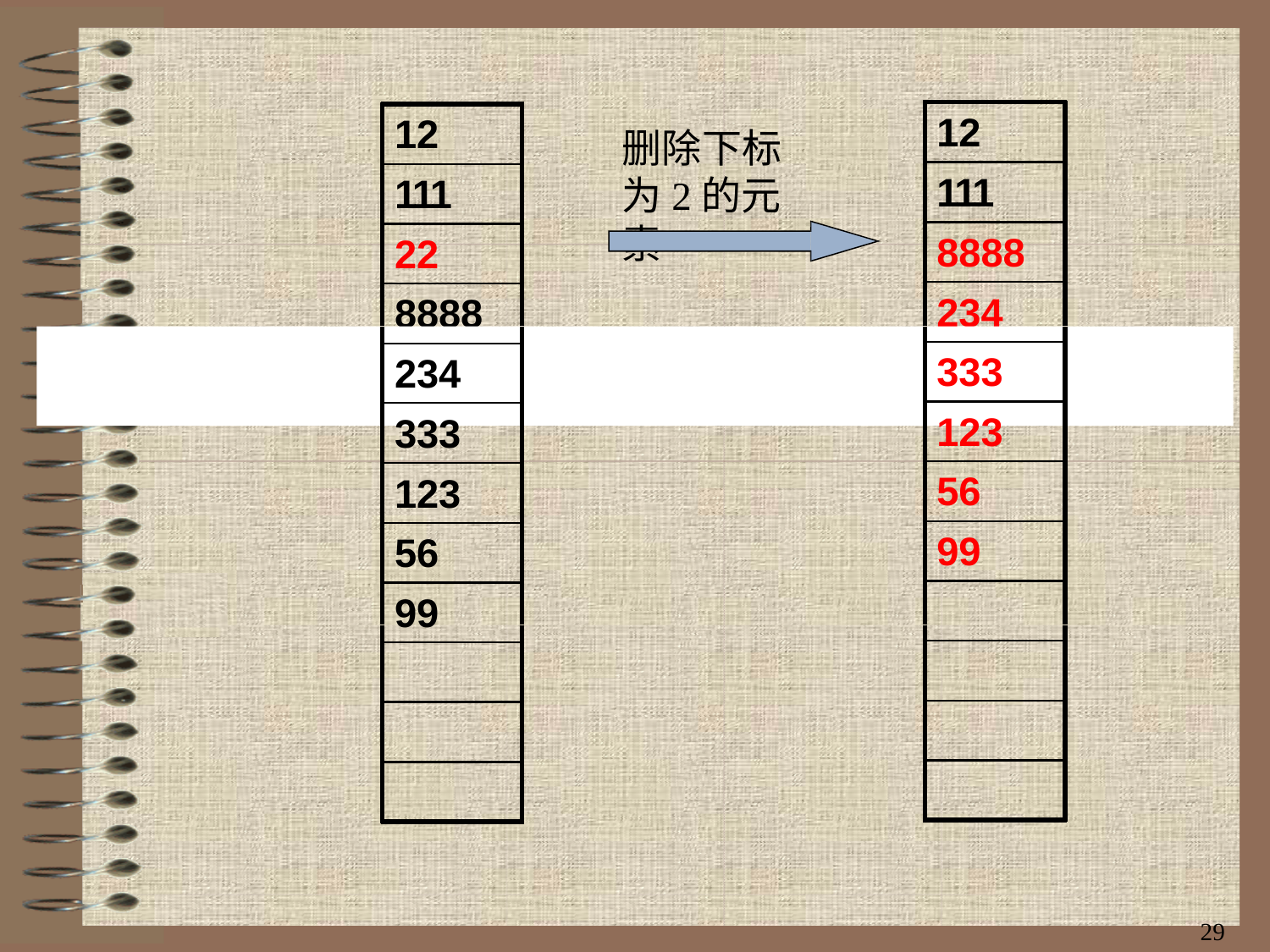

12
12
删除下标 为2的元素

111
111

8888

22

234
8888

333
234

123
333

56
123

99

56

99

29